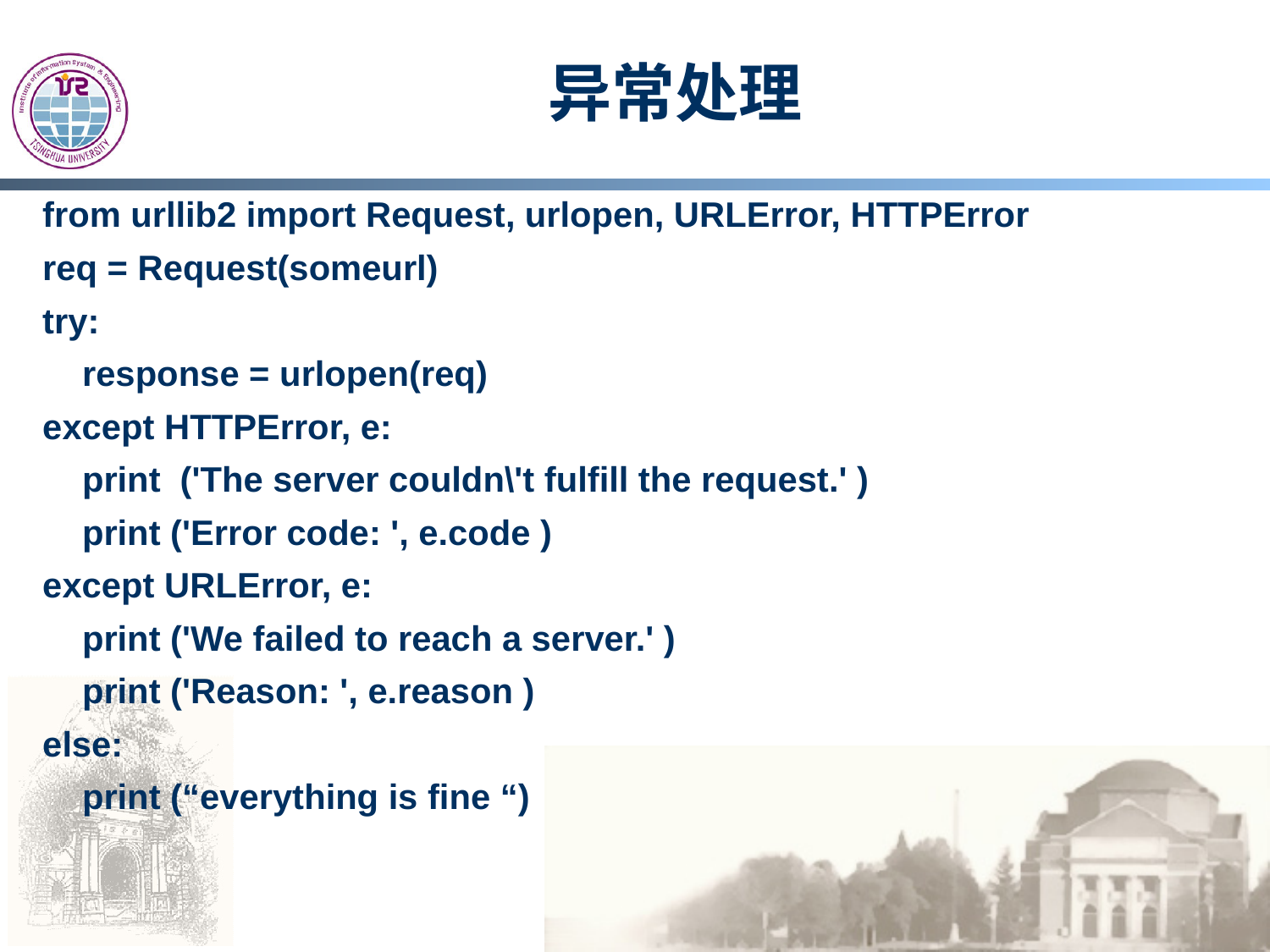

# 异常处理
from urllib2 import Request, urlopen, URLError, HTTPError
req = Request(someurl)
try:
	response = urlopen(req)
except HTTPError, e:
	print  ('The server couldn\'t fulfill the request.' )
	print ('Error code: ', e.code )
except URLError, e:
	print ('We failed to reach a server.' )
	print ('Reason: ', e.reason )
else:
	print (“everything is fine “)